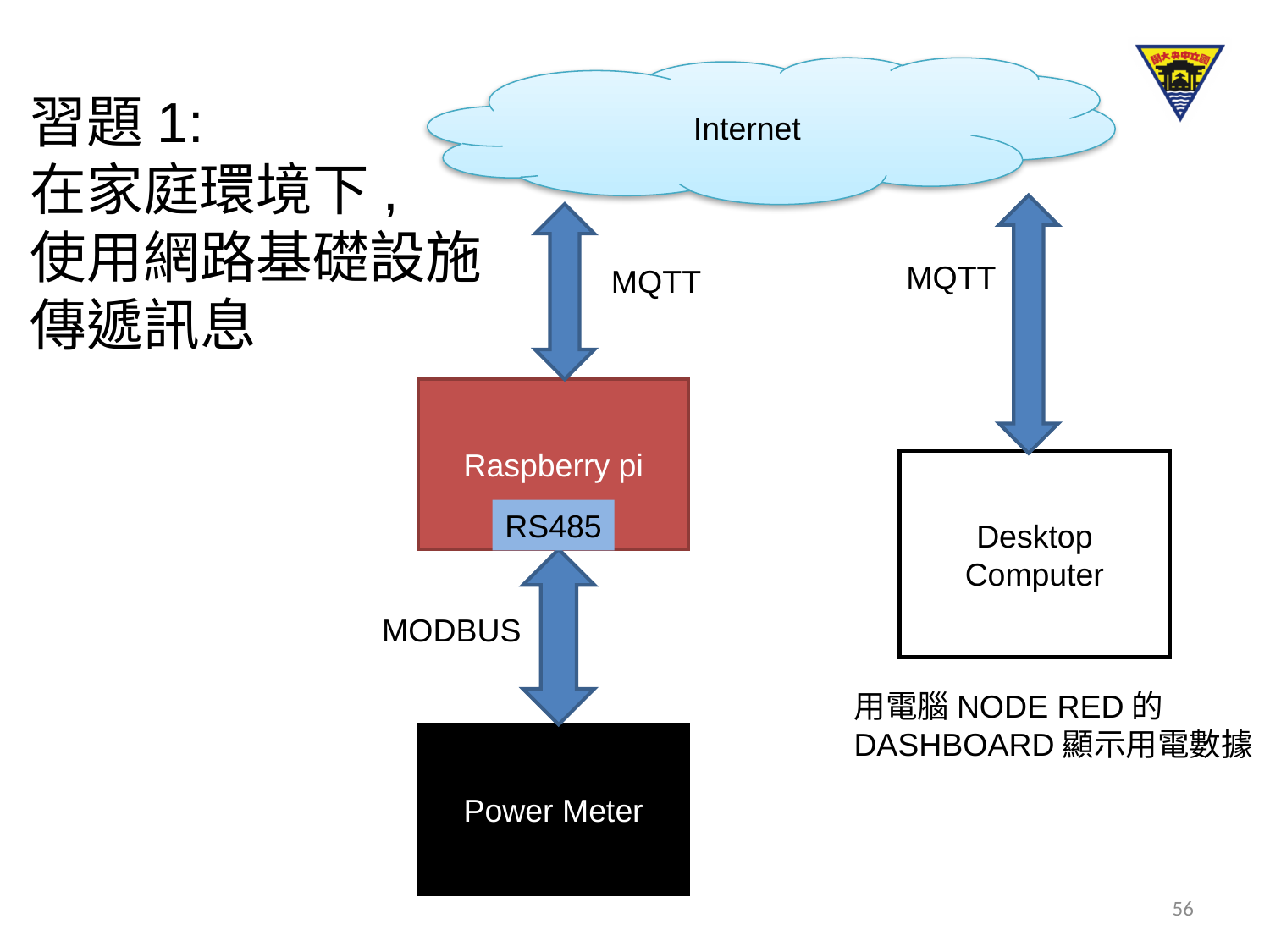

Internet
習題1:
在家庭環境下,
使用網路基礎設施
傳遞訊息

MQTT
MQTT
Raspberry pi
Desktop Computer
RS485

MODBUS
用電腦NODE RED的
DASHBOARD顯示用電數據
Power Meter

56